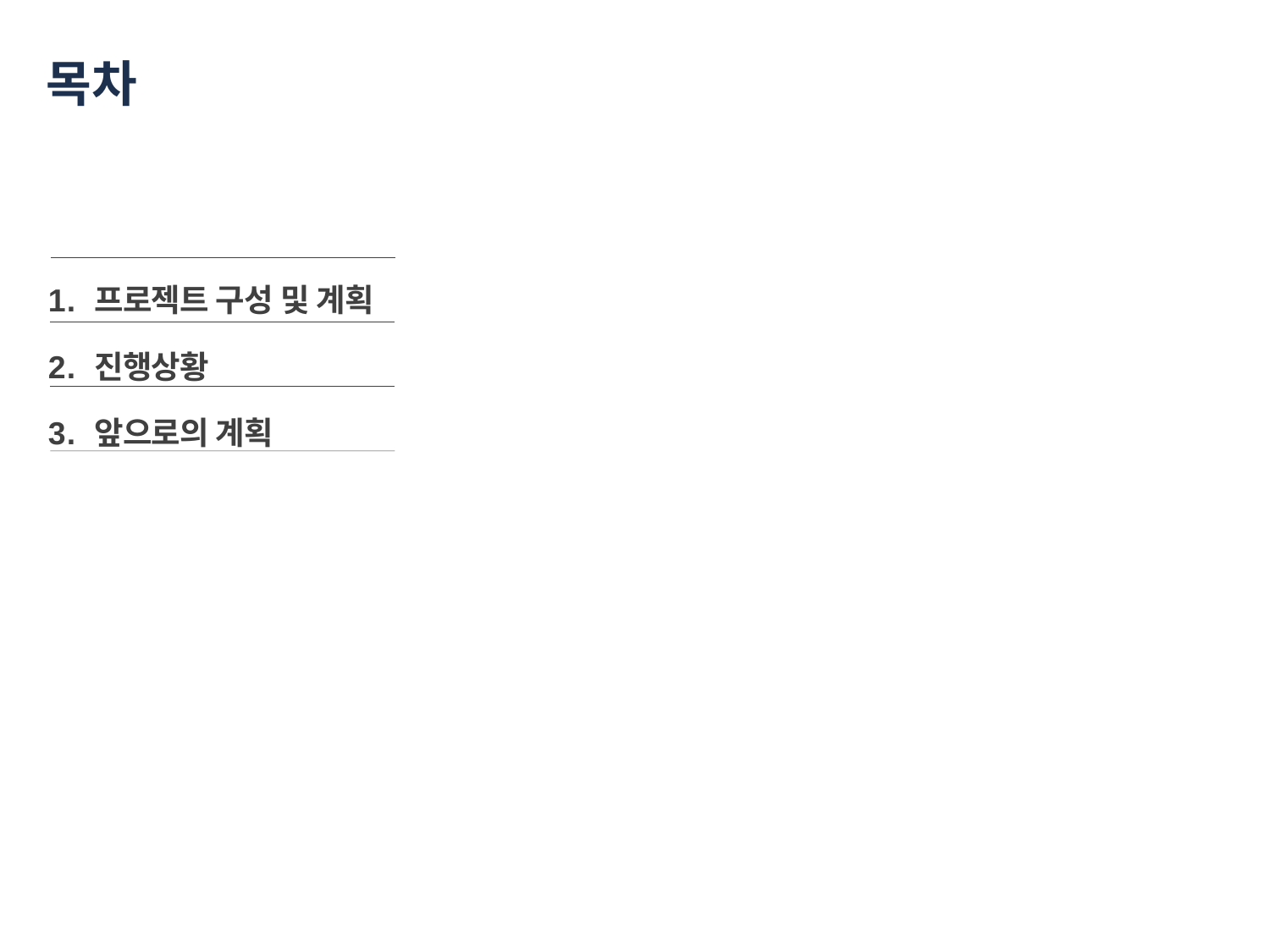

# 목차
프로젝트 구성 및 계획
진행상황
앞으로의 계획